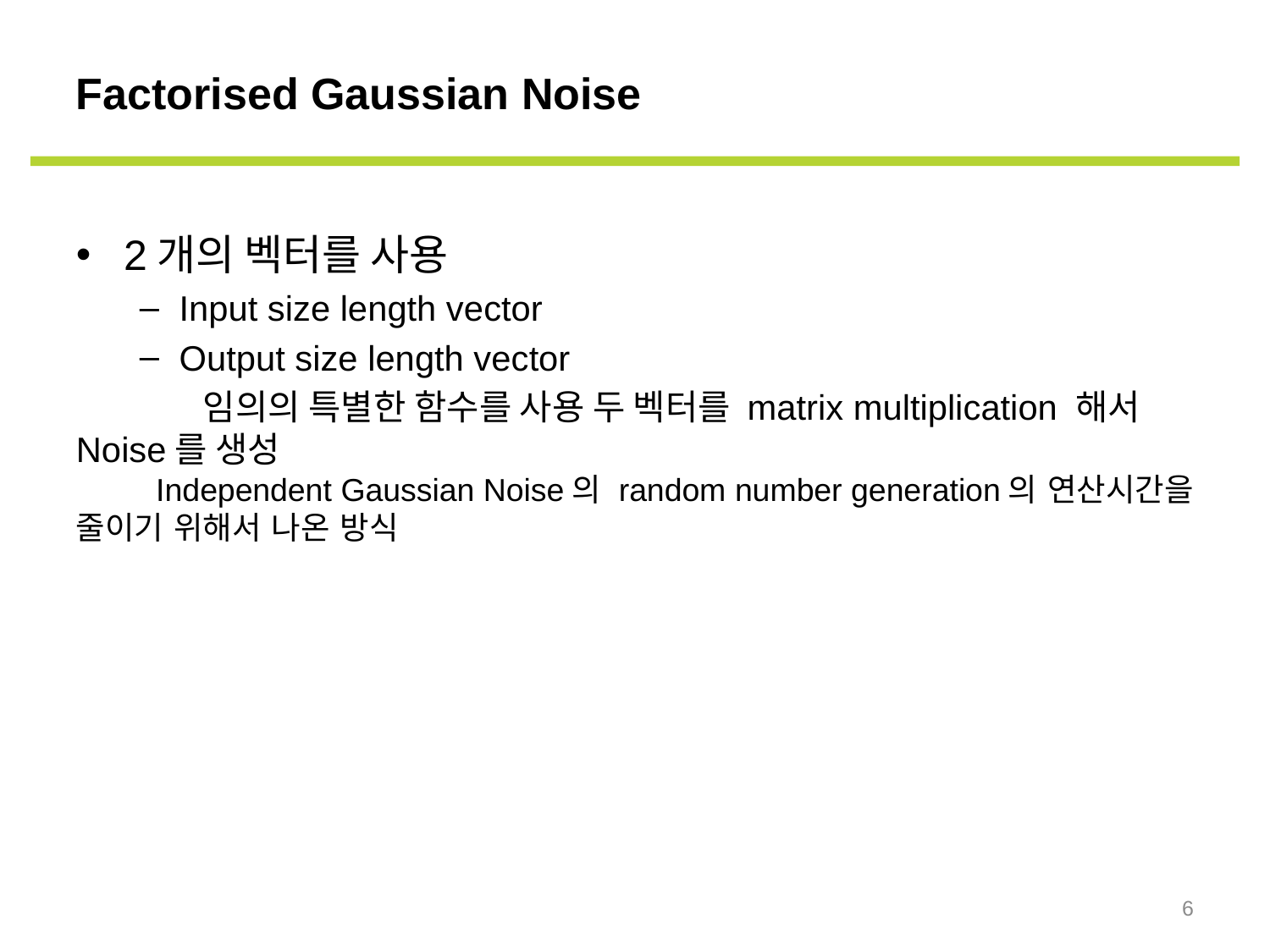

Factorised Gaussian Noise
2개의 벡터를 사용
Input size length vector
Output size length vector
   	임의의 특별한 함수를 사용 두 벡터를 matrix multiplication 해서 Noise를 생성
         Independent Gaussian Noise의 random number generation의 연산시간을 줄이기 위해서 나온 방식

6